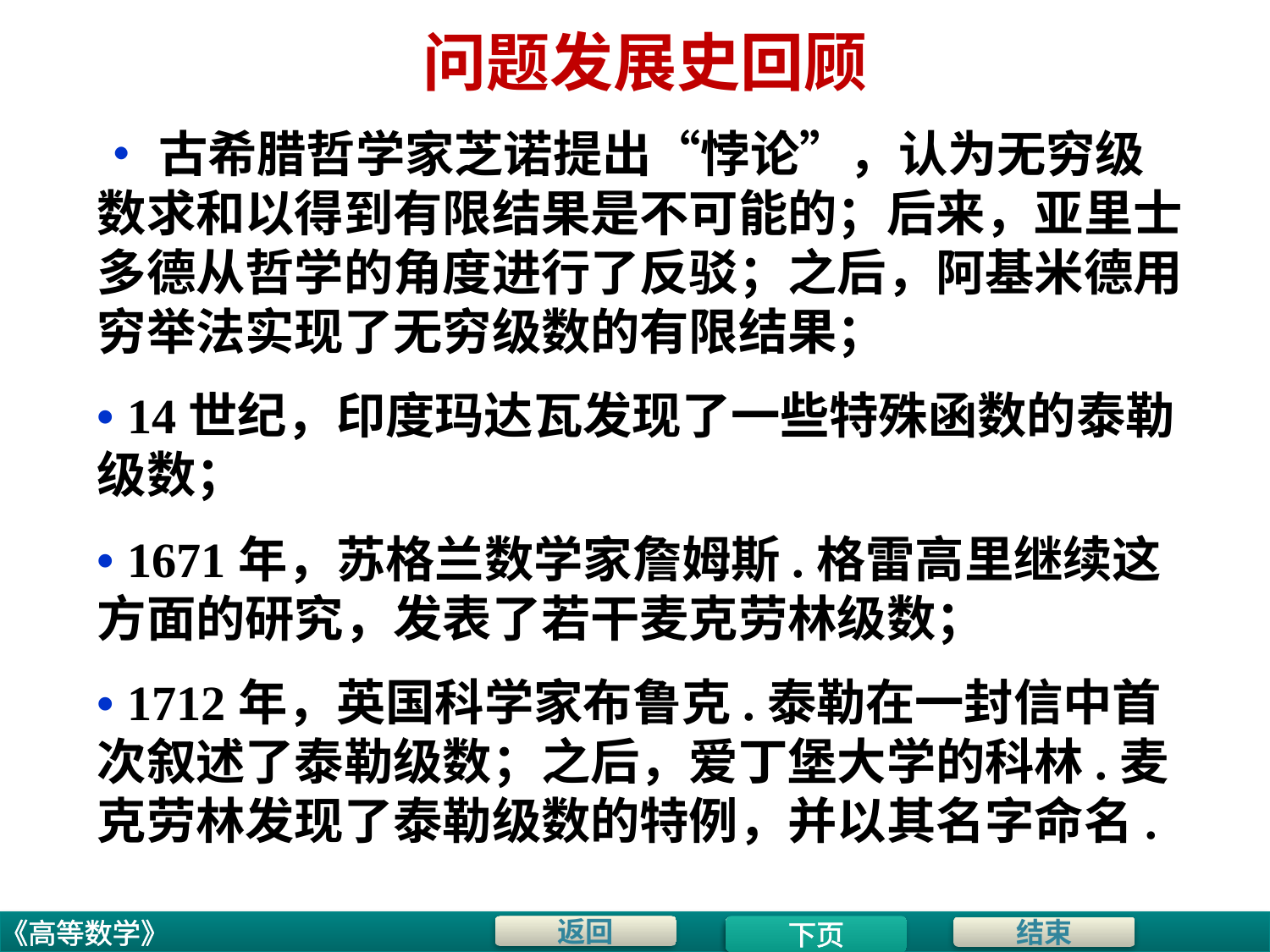

问题发展史回顾
•古希腊哲学家芝诺提出“悖论”，认为无穷级数求和以得到有限结果是不可能的；后来，亚里士多德从哲学的角度进行了反驳；之后，阿基米德用穷举法实现了无穷级数的有限结果；
• 14世纪，印度玛达瓦发现了一些特殊函数的泰勒级数；
• 1671年，苏格兰数学家詹姆斯.格雷高里继续这方面的研究，发表了若干麦克劳林级数；
• 1712年，英国科学家布鲁克.泰勒在一封信中首次叙述了泰勒级数；之后，爱丁堡大学的科林.麦克劳林发现了泰勒级数的特例，并以其名字命名.
下页